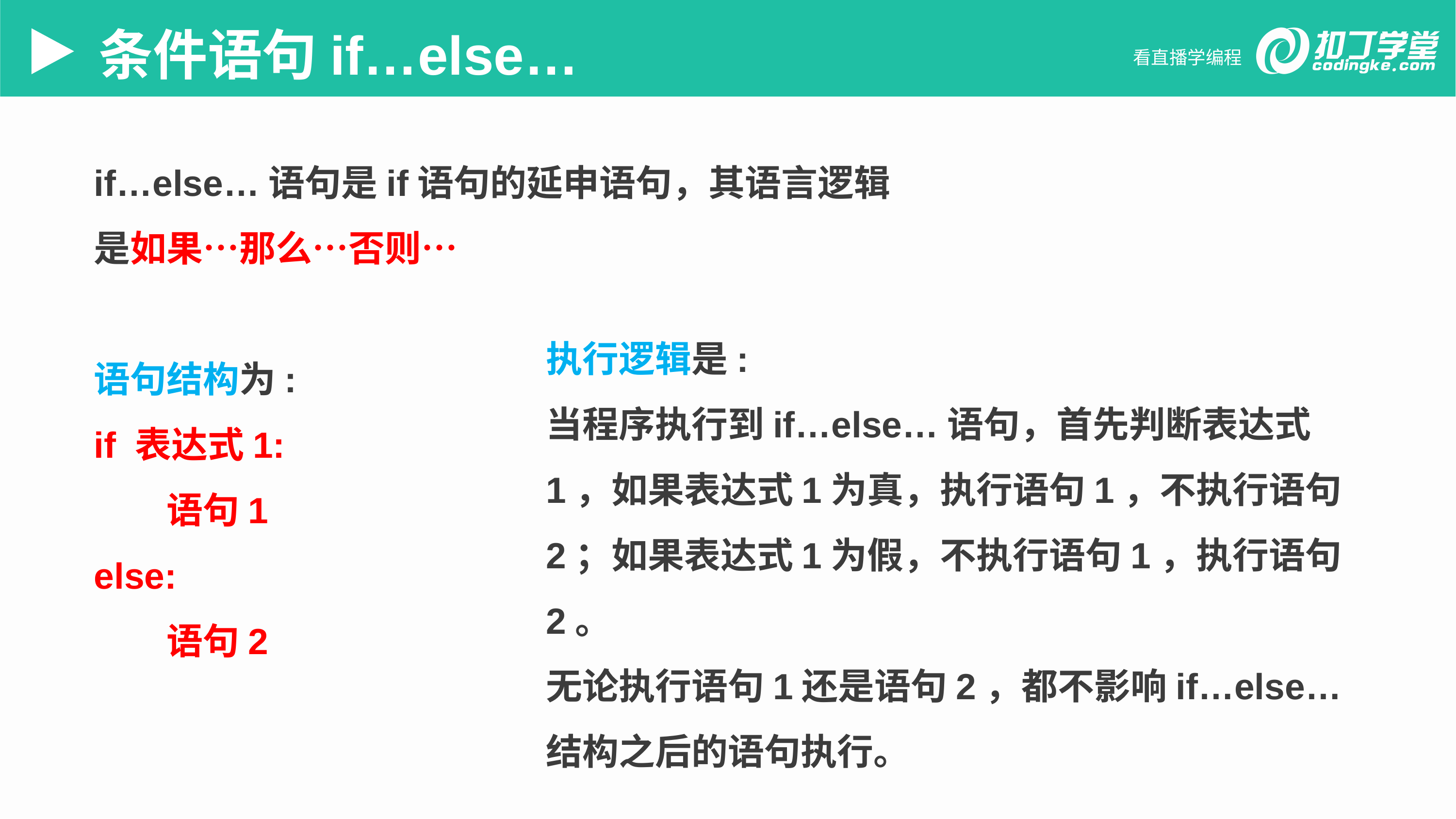

条件语句if…else…
if…else…语句是if语句的延申语句，其语言逻辑是如果…那么…否则…

语句结构为:
if 表达式1:
	语句1
else:
	语句2

执行逻辑是:
当程序执行到if…else…语句，首先判断表达式1，如果表达式1为真，执行语句1，不执行语句2；如果表达式1为假，不执行语句1，执行语句2。
无论执行语句1还是语句2，都不影响if…else…结构之后的语句执行。